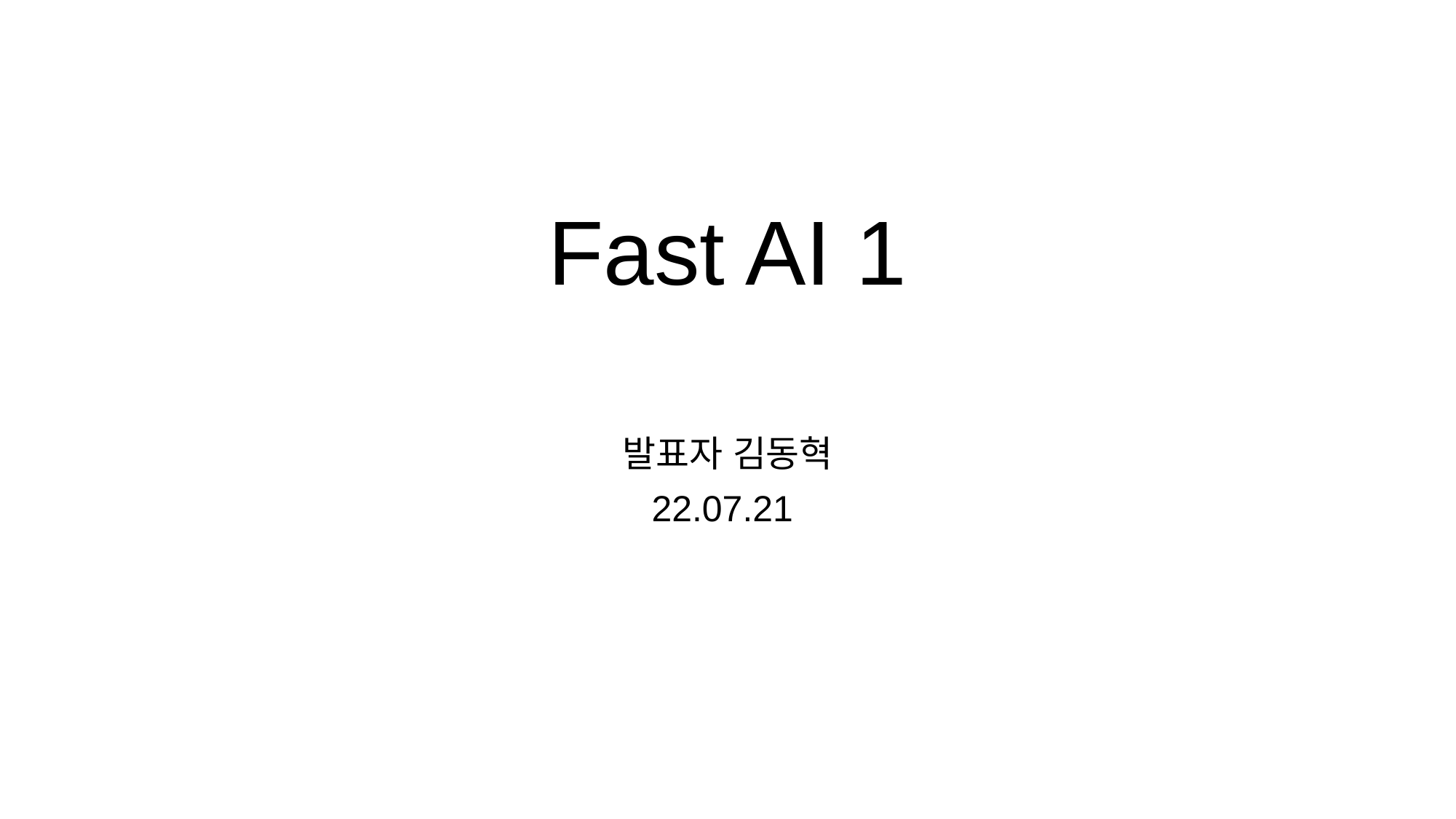

# Fast AI 1
발표자 김동혁
22.07.21